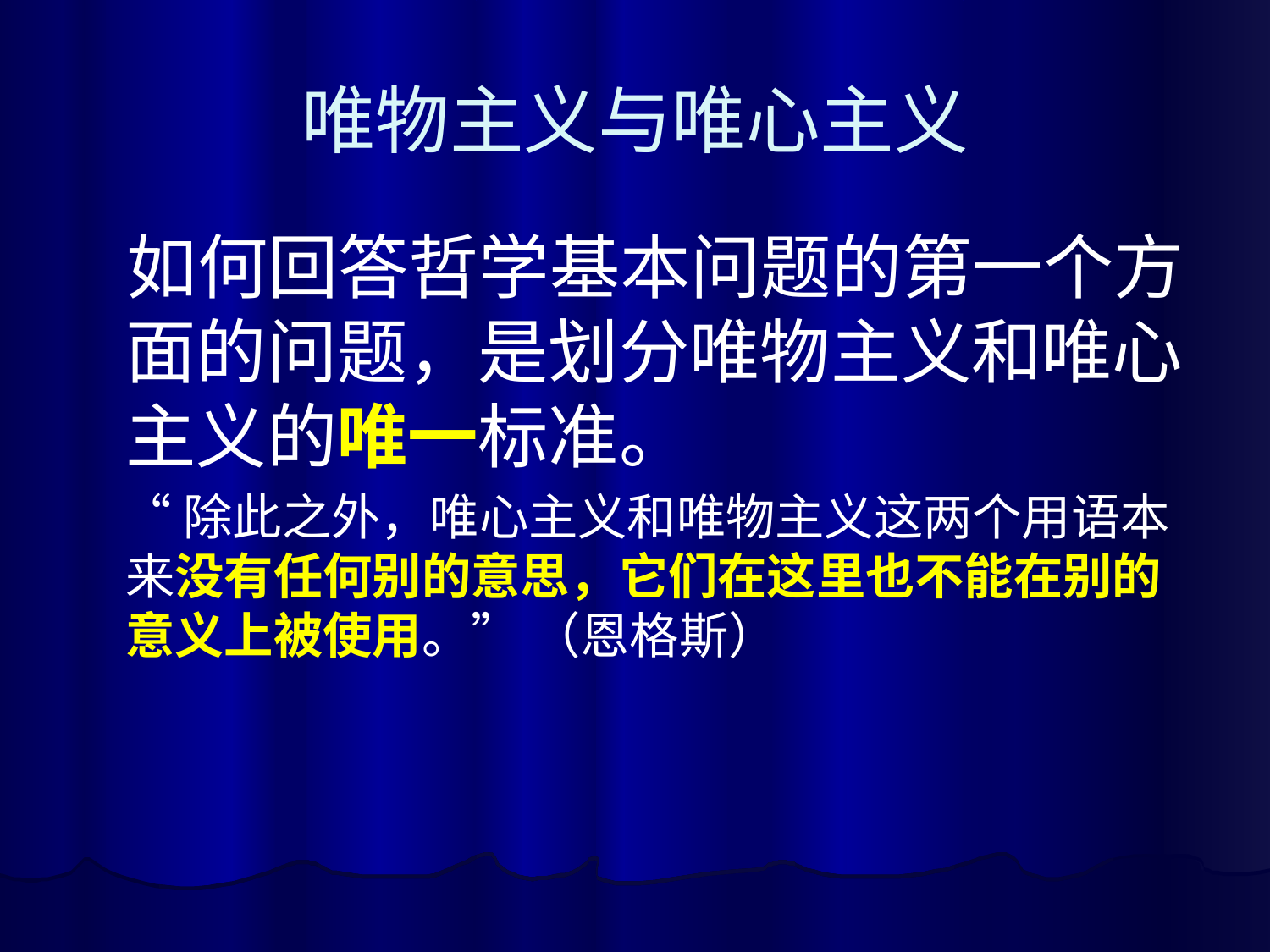

# 唯物主义与唯心主义
  如何回答哲学基本问题的第一个方面的问题，是划分唯物主义和唯心主义的唯一标准。
    “除此之外，唯心主义和唯物主义这两个用语本来没有任何别的意思，它们在这里也不能在别的意义上被使用。” （恩格斯）